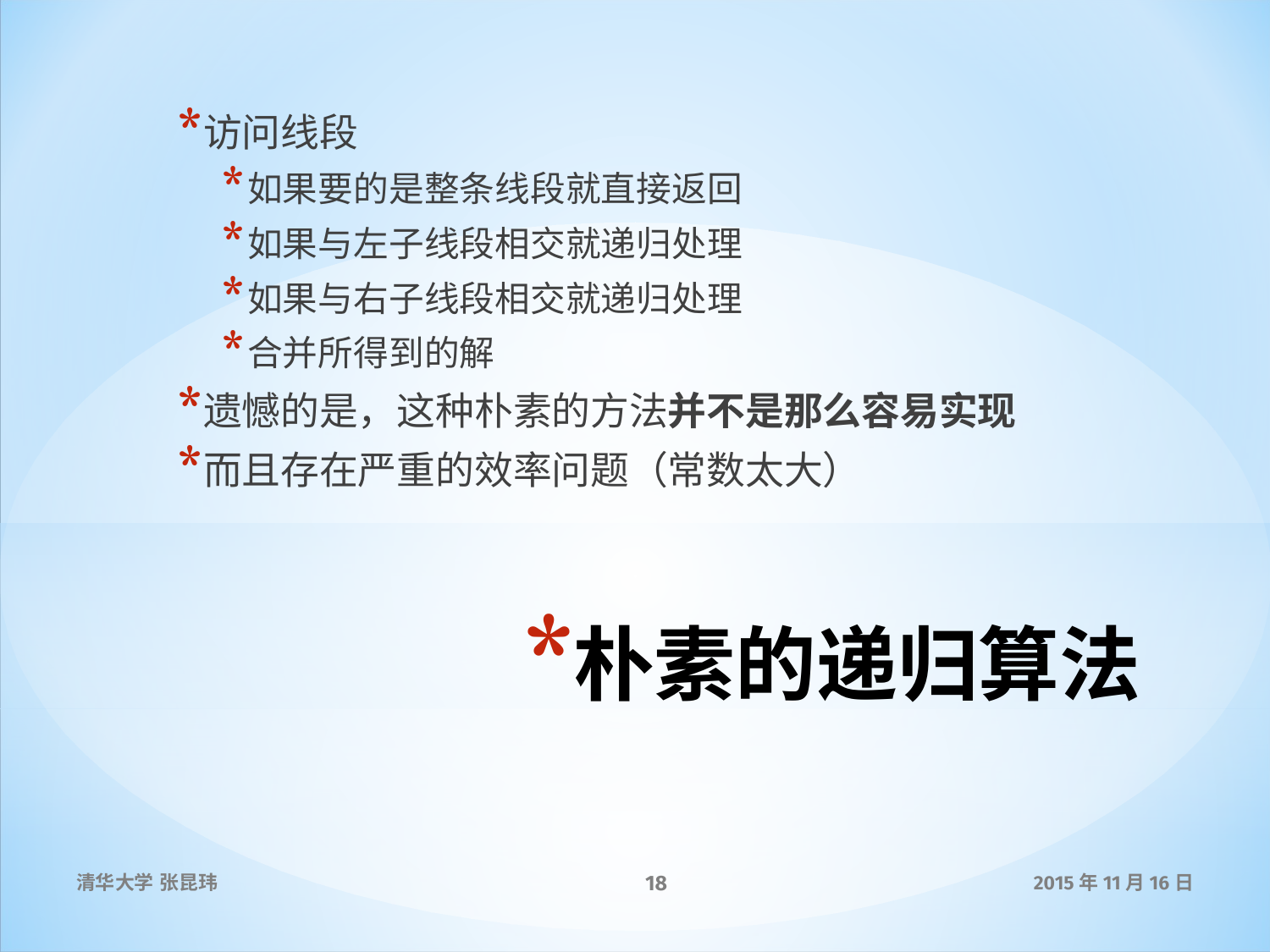

访问线段
如果要的是整条线段就直接返回
如果与左子线段相交就递归处理
如果与右子线段相交就递归处理
合并所得到的解
遗憾的是，这种朴素的方法并不是那么容易实现
而且存在严重的效率问题（常数太大）
# 朴素的递归算法
清华大学 张昆玮
18
2015年11月16日